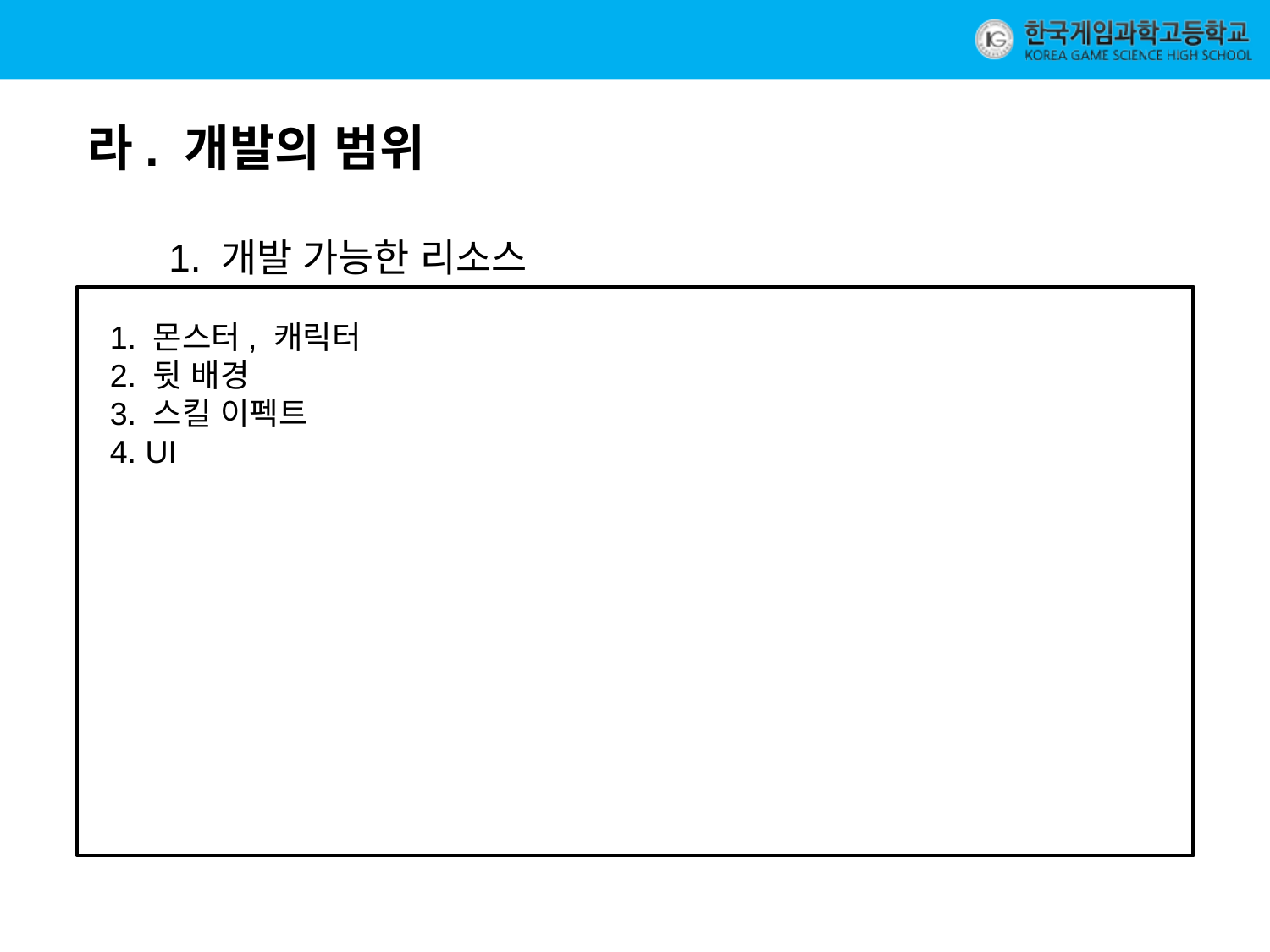

라. 개발의 범위
1. 개발 가능한 리소스

1. 몬스터, 캐릭터
2. 뒷 배경
3. 스킬 이펙트
4. UI